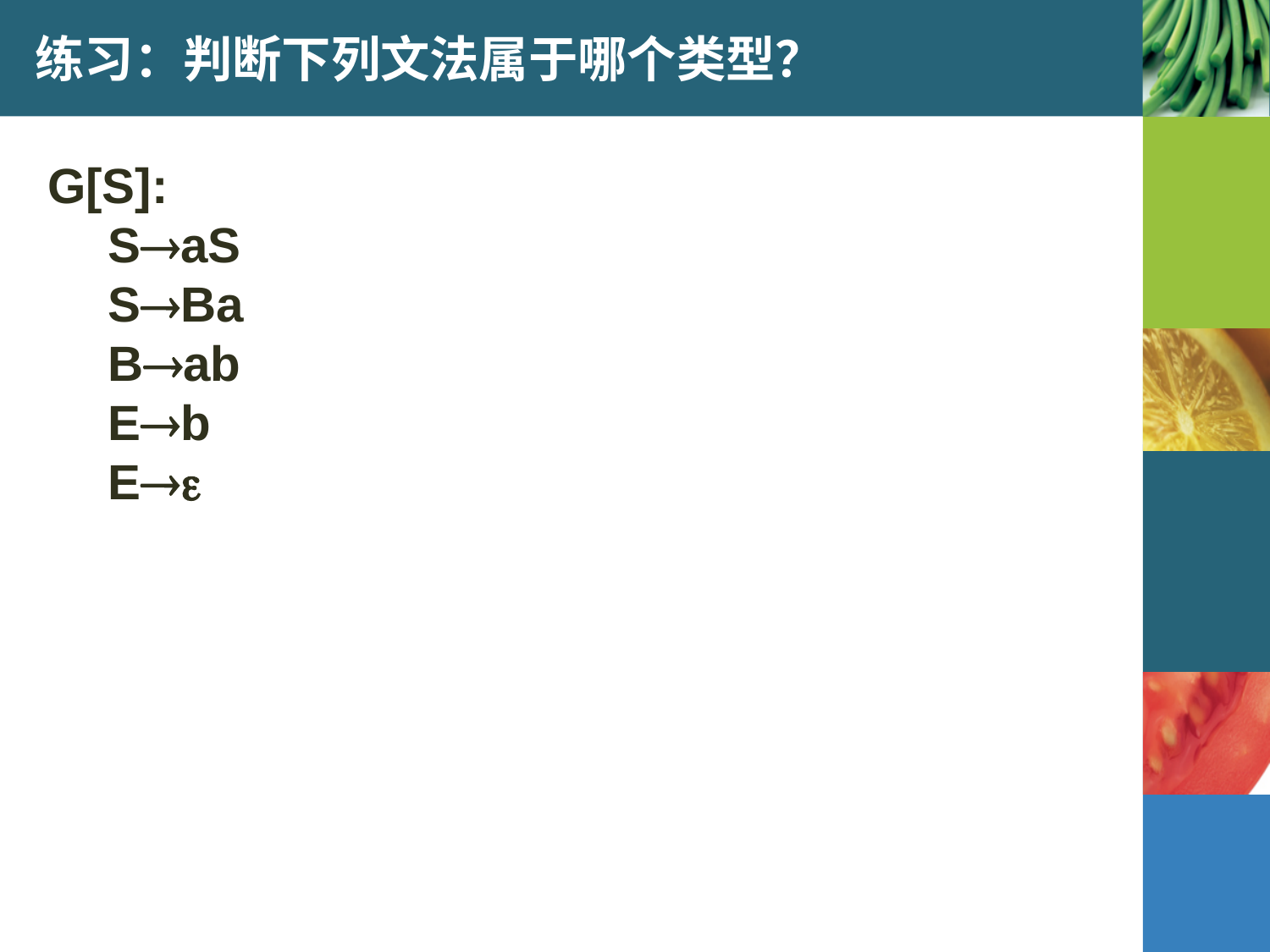

# 练习：判断下列文法属于哪个类型？
 G[S]:
S→aS
S→Ba
B→ab
E→b
E→ε